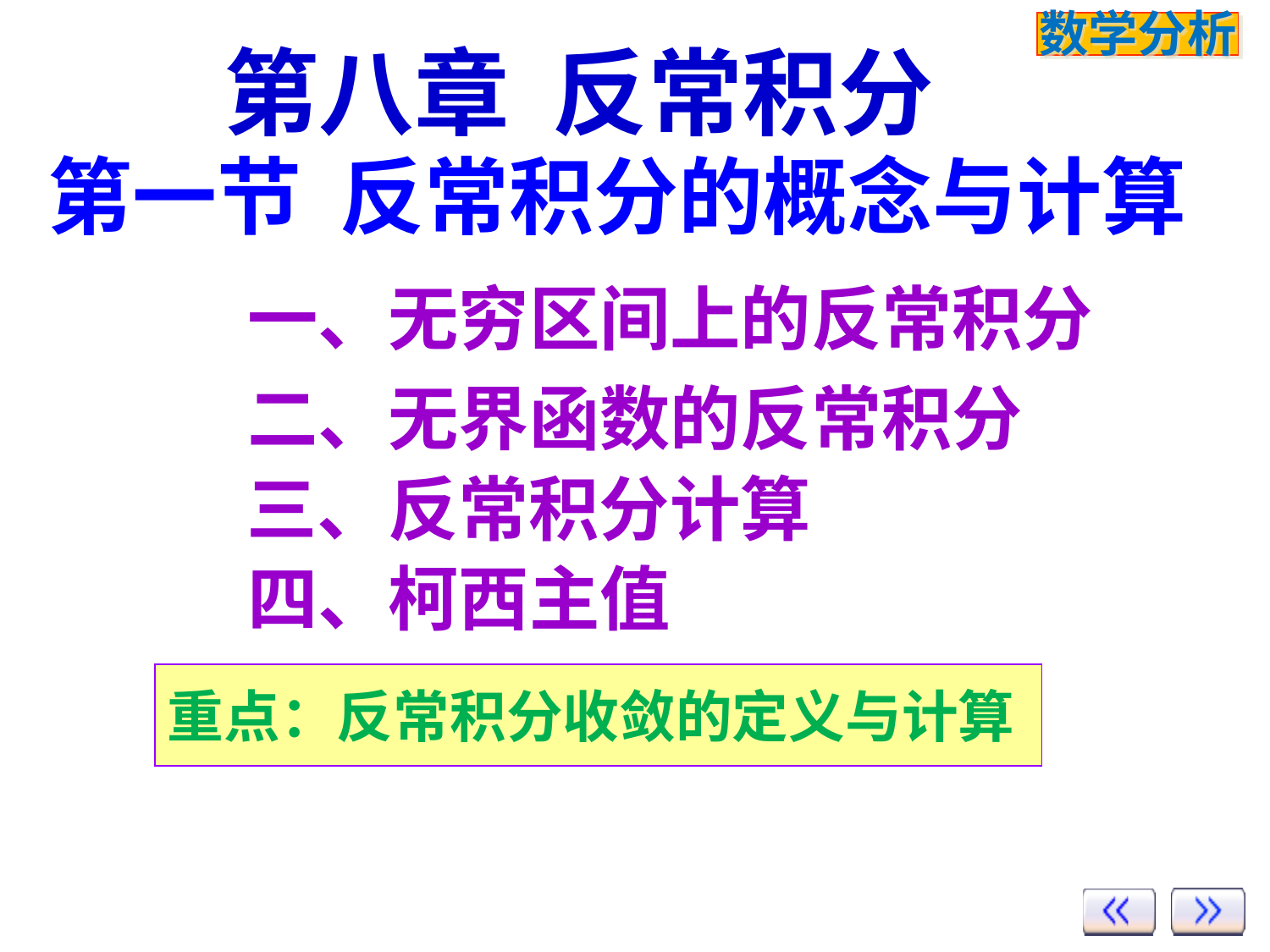

第八章  反常积分
# 第一节  反常积分的概念与计算
一、无穷区间上的反常积分
二、无界函数的反常积分
三、反常积分计算
四、柯西主值
重点：反常积分收敛的定义与计算